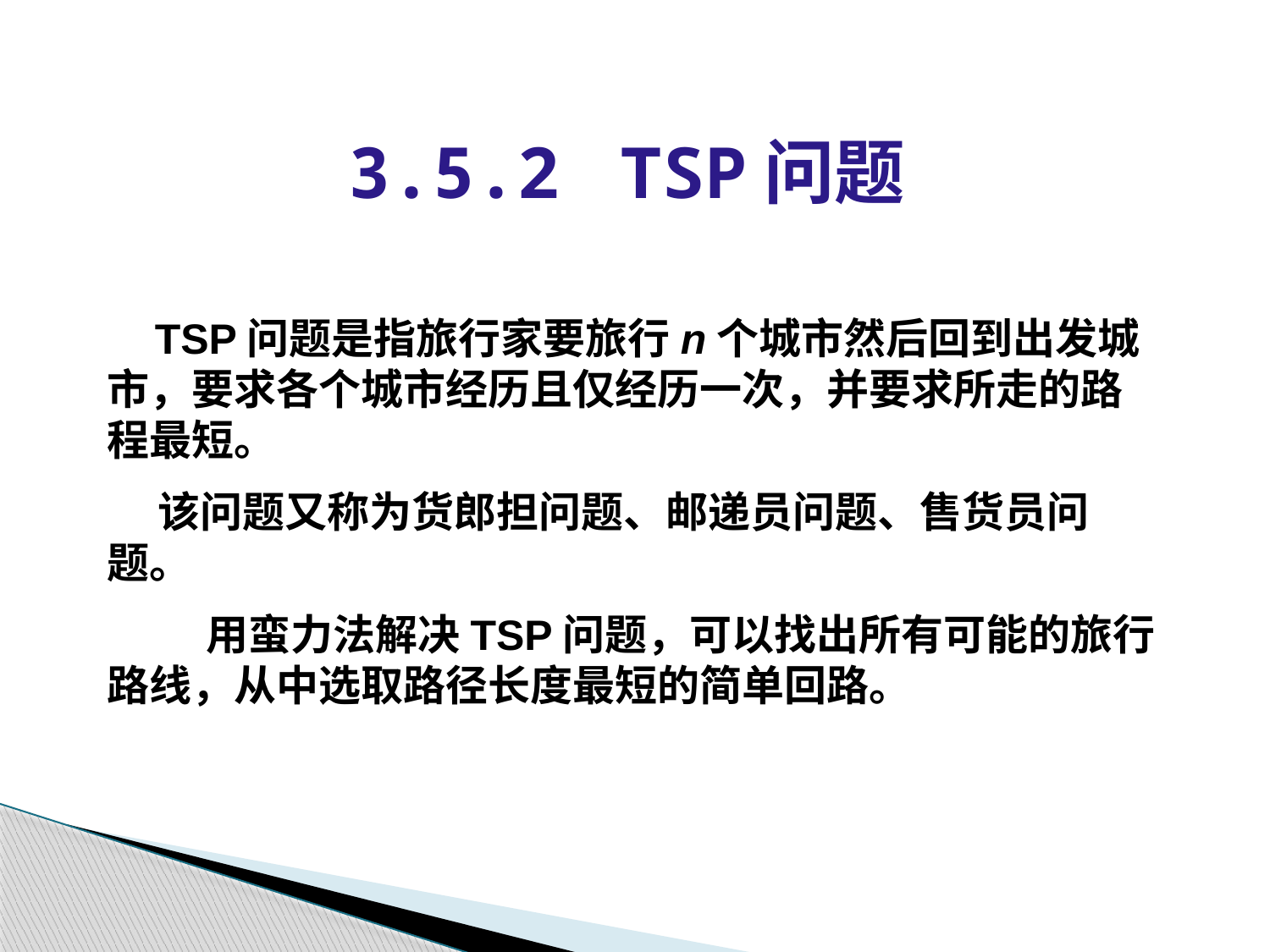

3.5.2  TSP问题
    TSP问题是指旅行家要旅行n个城市然后回到出发城市，要求各个城市经历且仅经历一次，并要求所走的路程最短。
该问题又称为货郎担问题、邮递员问题、售货员问题。
    用蛮力法解决TSP问题，可以找出所有可能的旅行路线，从中选取路径长度最短的简单回路。